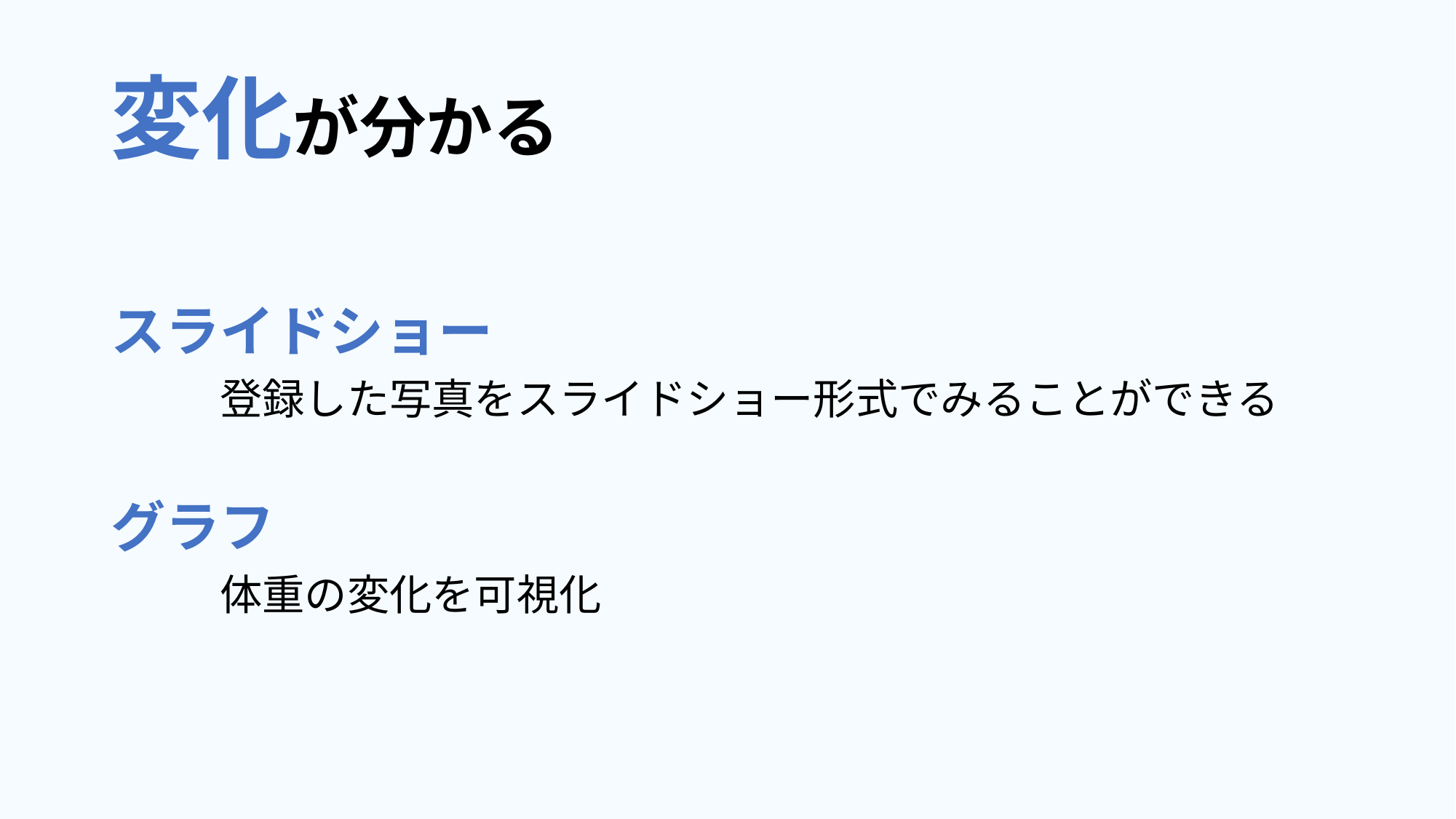

# 変化が分かる

スライドショー
	登録した写真をスライドショー形式でみることができる

グラフ
	体重の変化を可視化